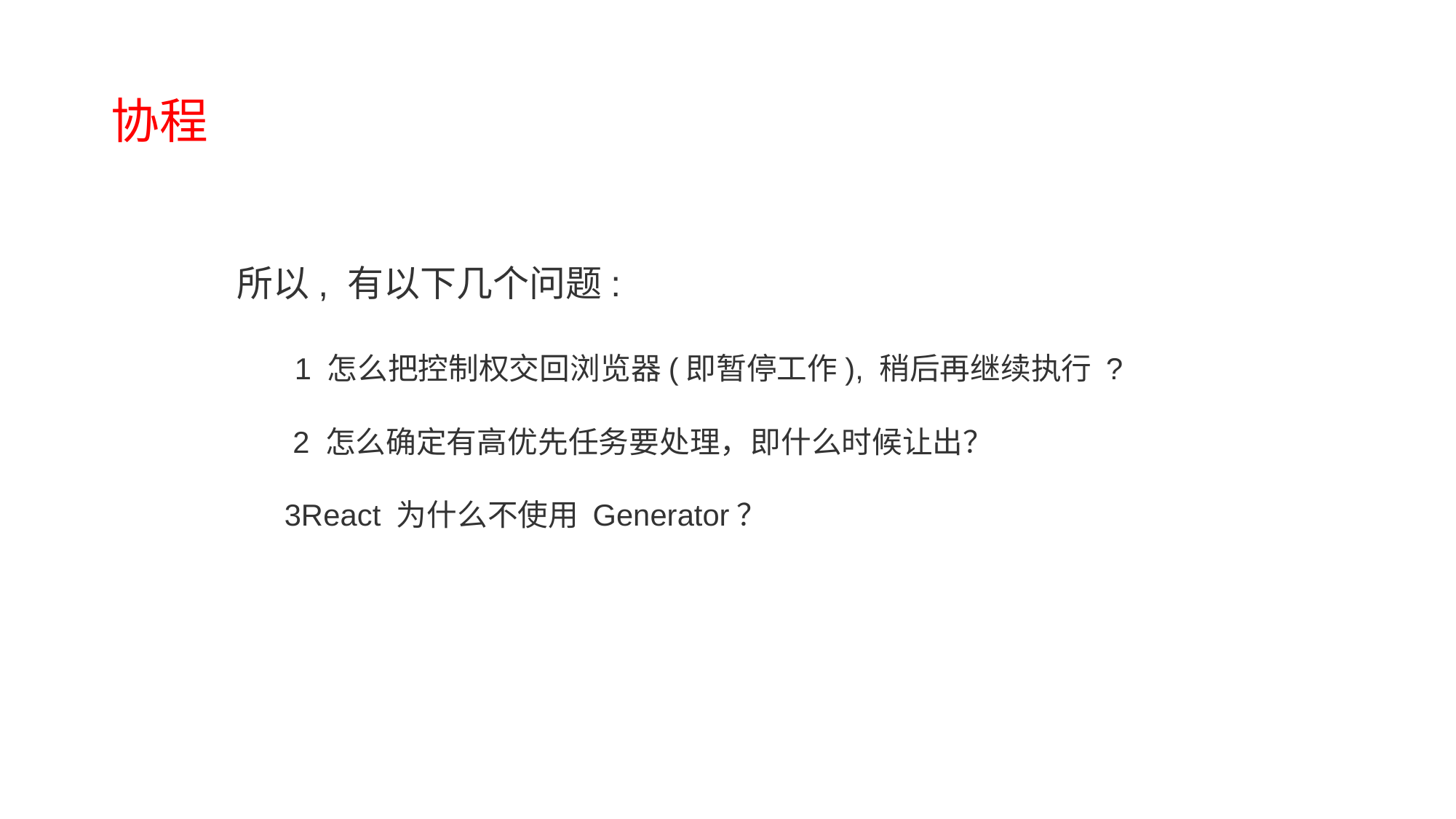

# 协程
所以, 有以下几个问题:
 1 怎么把控制权交回浏览器(即暂停工作), 稍后再继续执行 ?

 2 怎么确定有高优先任务要处理，即什么时候让出？

3️React 为什么不使用 Generator？